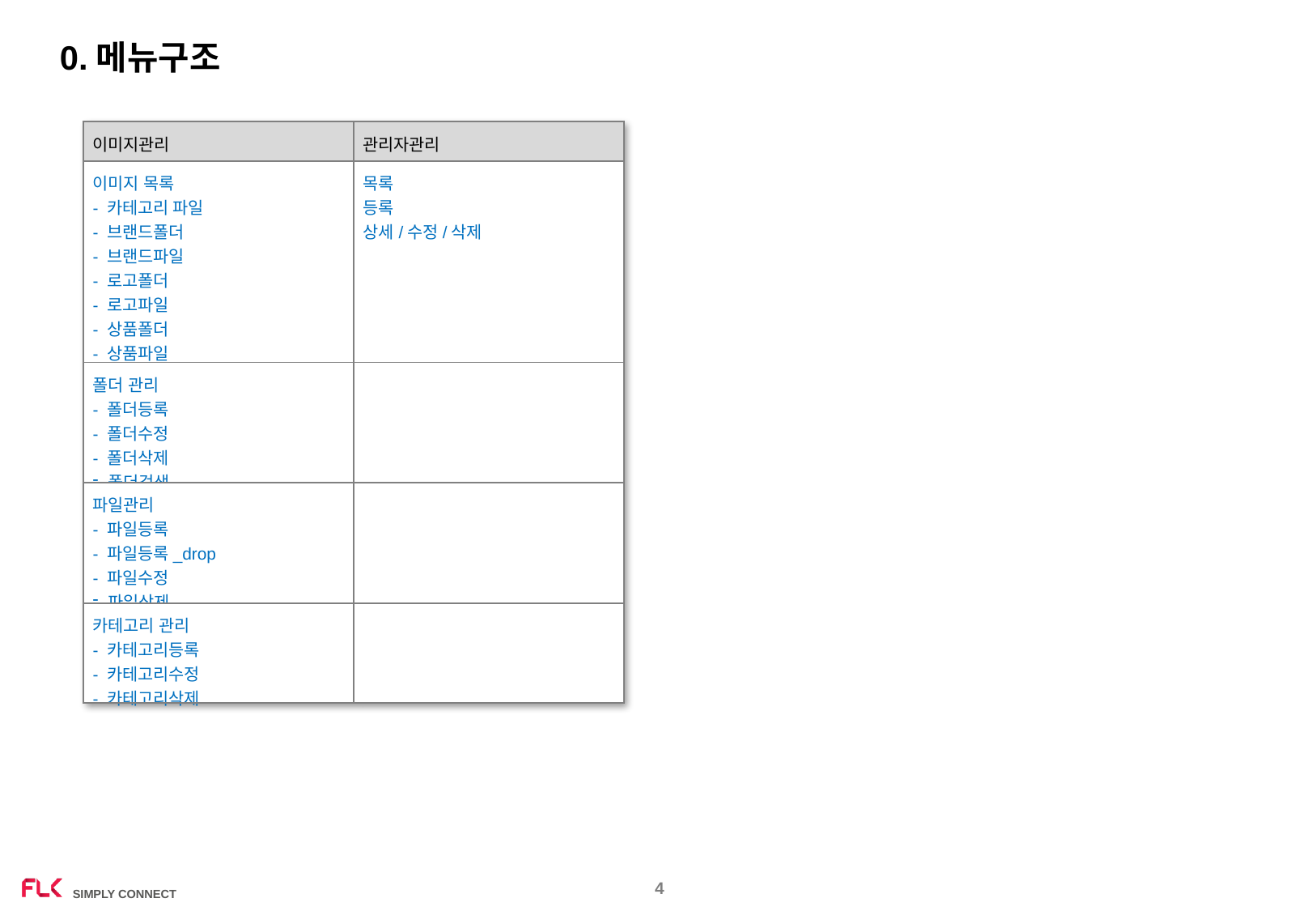

0.메뉴구조
| 이미지관리 | 관리자관리 |
| --- | --- |
| 이미지 목록 - 카테고리 파일 - 브랜드폴더 - 브랜드파일 - 로고폴더 - 로고파일 - 상품폴더 - 상품파일 - 모바일DM파일 | 목록 등록 상세/수정/삭제 |
| 폴더 관리 - 폴더등록 - 폴더수정 - 폴더삭제 폴더검색 |  |
| 파일관리 - 파일등록 - 파일등록\_drop - 파일수정 파일삭제 |  |
| 카테고리 관리 - 카테고리등록 - 카테고리수정 - 카테고리삭제 |  |